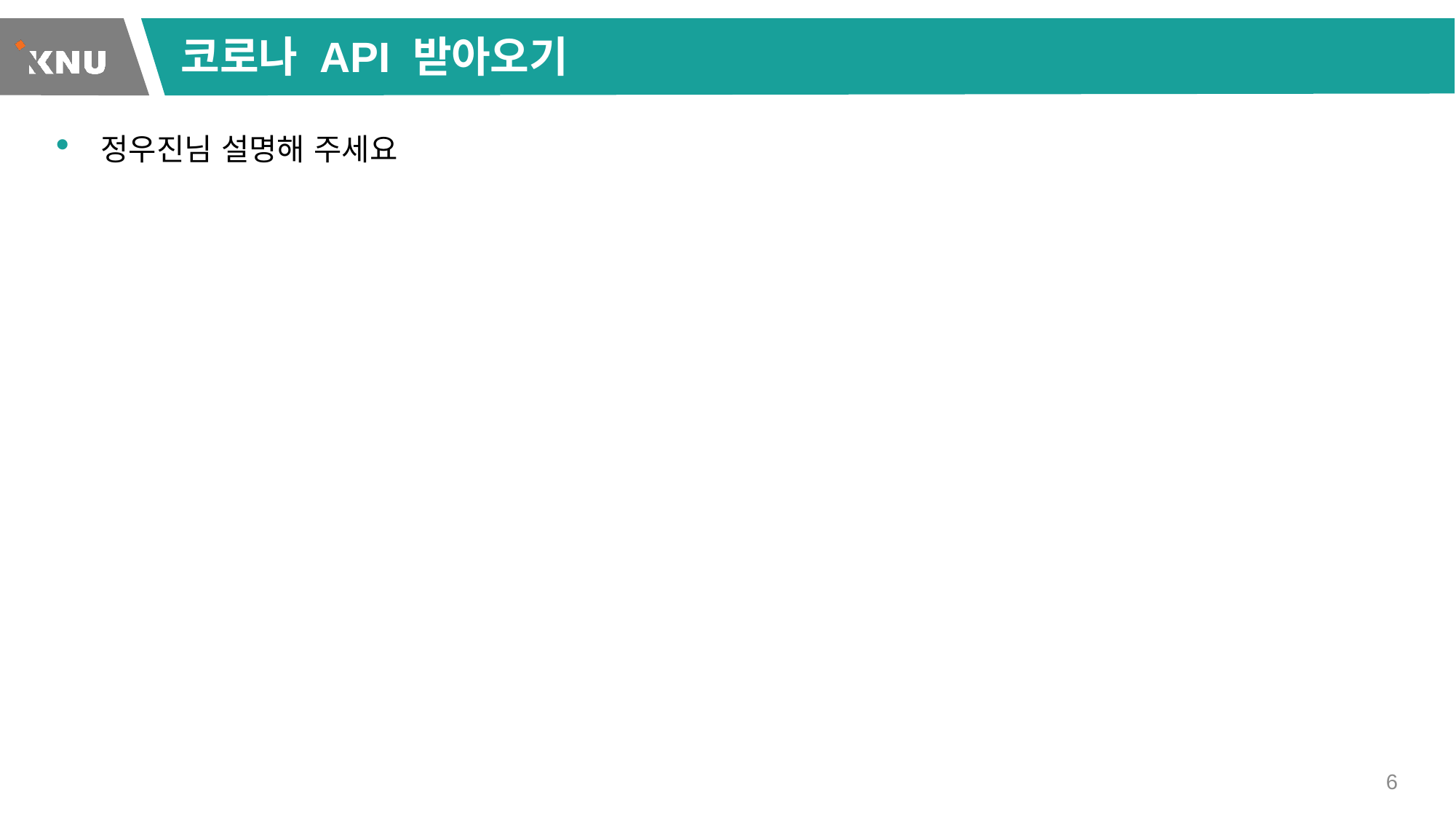

# 코로나 API 받아오기
정우진님 설명해 주세요
6